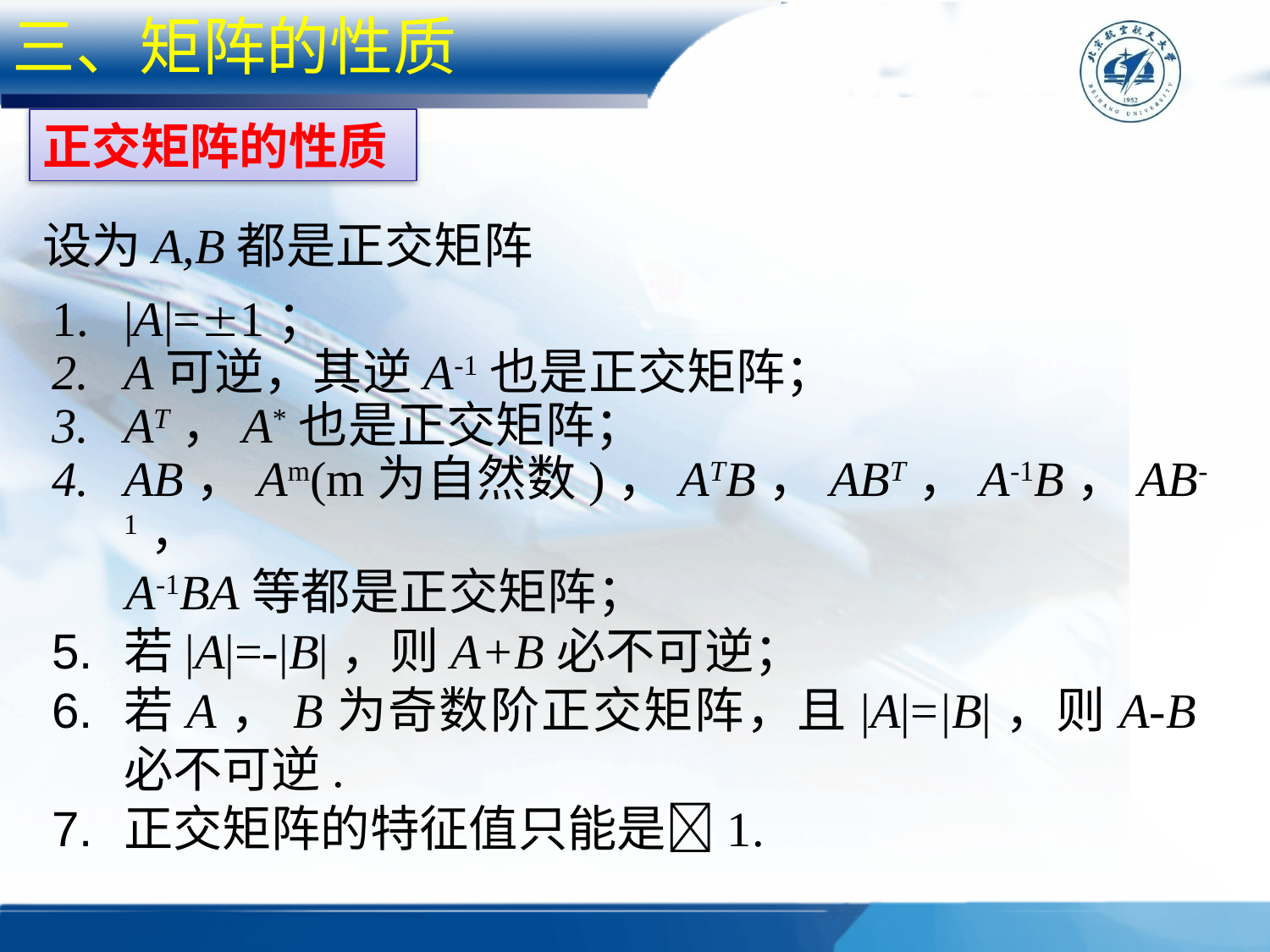

三、矩阵的性质
正交矩阵的性质
设为A,B都是正交矩阵
|A|=±1；
A可逆，其逆A-1也是正交矩阵；
AT，A*也是正交矩阵；
AB，Am(m为自然数)，ATB，ABT，A-1B，AB-1，
      A-1BA等都是正交矩阵；
若|A|=-|B|，则A+B必不可逆；
若A，B为奇数阶正交矩阵，且|A|=|B|，则A-B必不可逆.
正交矩阵的特征值只能是±1.